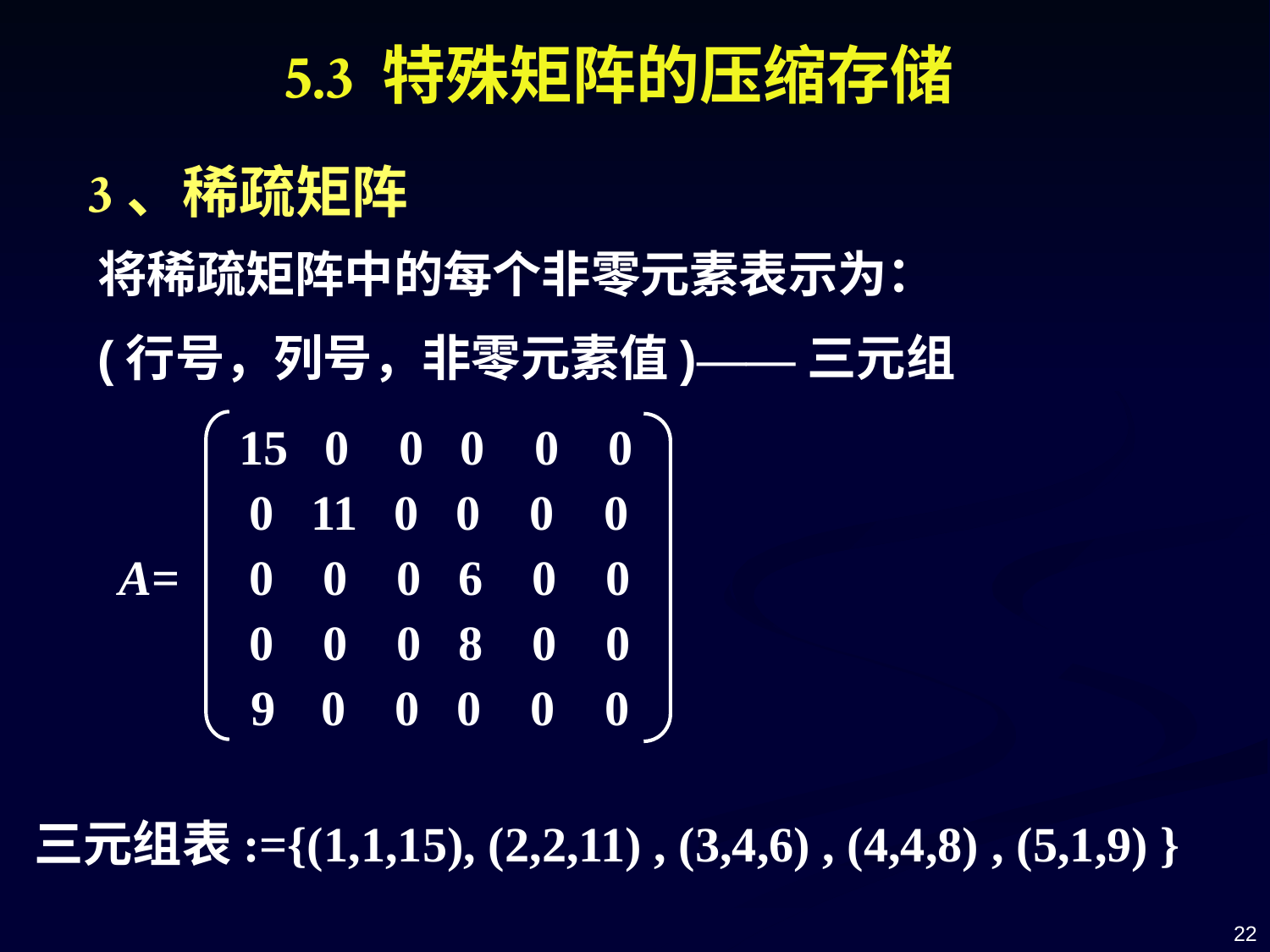

# 5.3 特殊矩阵的压缩存储
3、稀疏矩阵

将稀疏矩阵中的每个非零元素表示为：
(行号，列号，非零元素值)——三元组
15   0    0   0    0    0
 0   11   0   0    0    0
 0    0    0   6    0    0
 0    0    0   8    0    0
 9    0    0   0    0    0

A=
三元组表:={(1,1,15), (2,2,11) , (3,4,6) , (4,4,8) , (5,1,9) }
22